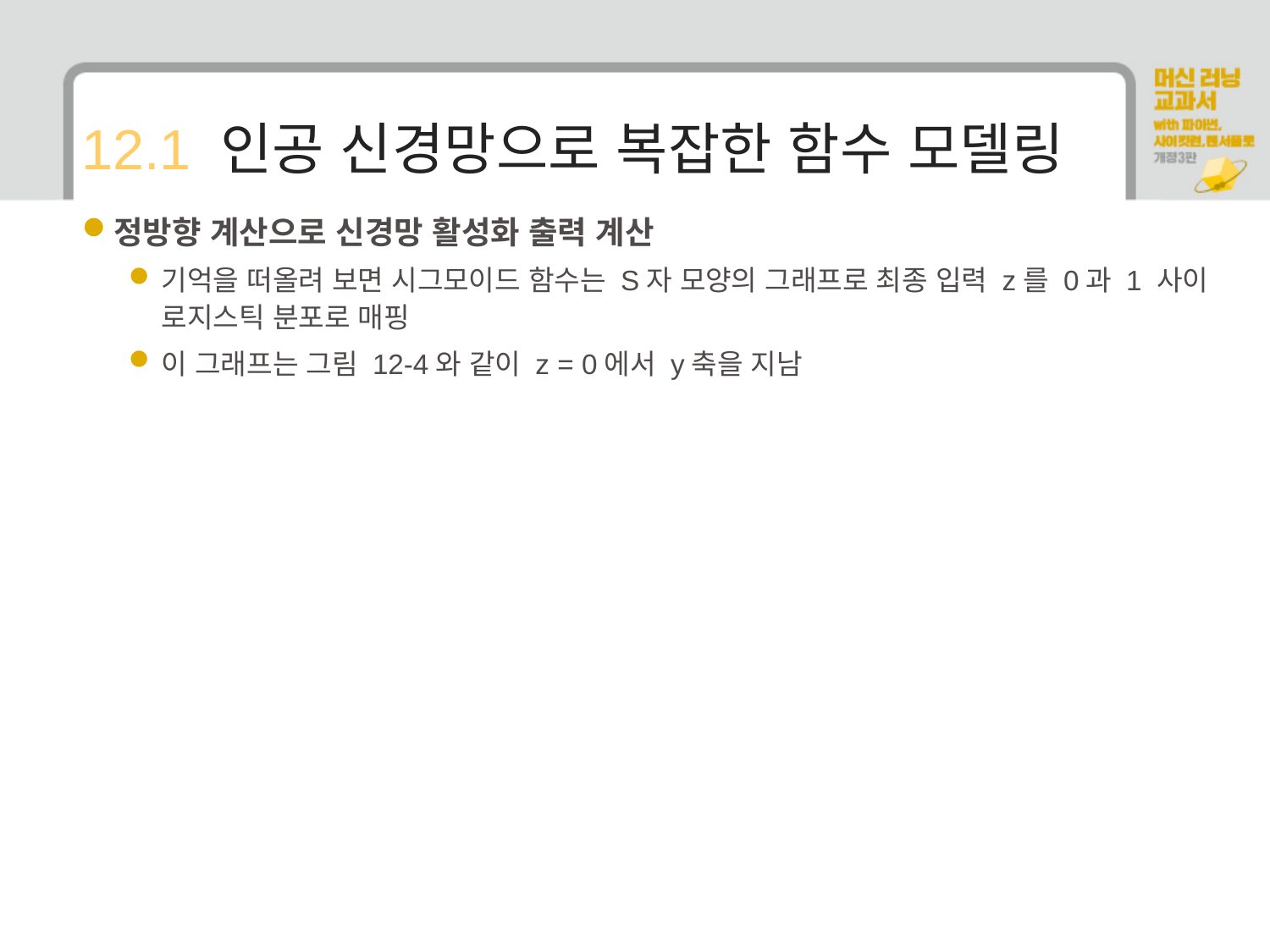

# 12.1 인공 신경망으로 복잡한 함수 모델링
정방향 계산으로 신경망 활성화 출력 계산
기억을 떠올려 보면 시그모이드 함수는 S자 모양의 그래프로 최종 입력 z를 0과 1 사이 로지스틱 분포로 매핑
이 그래프는 그림 12-4와 같이 z = 0에서 y축을 지남